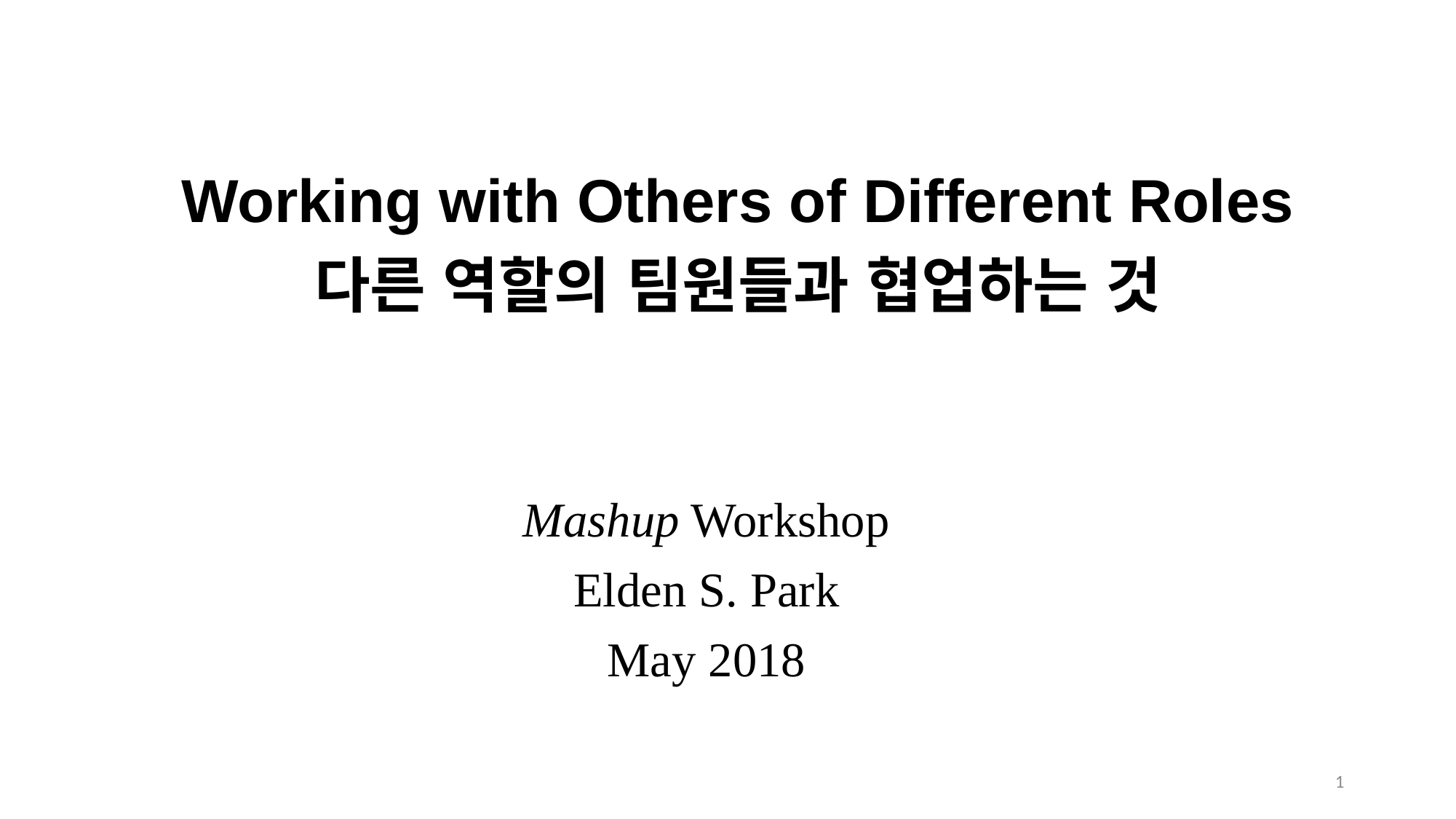

Working with Others of Different Roles
다른 역할의 팀원들과 협업하는 것
Mashup Workshop
Elden S. Park
May 2018
1